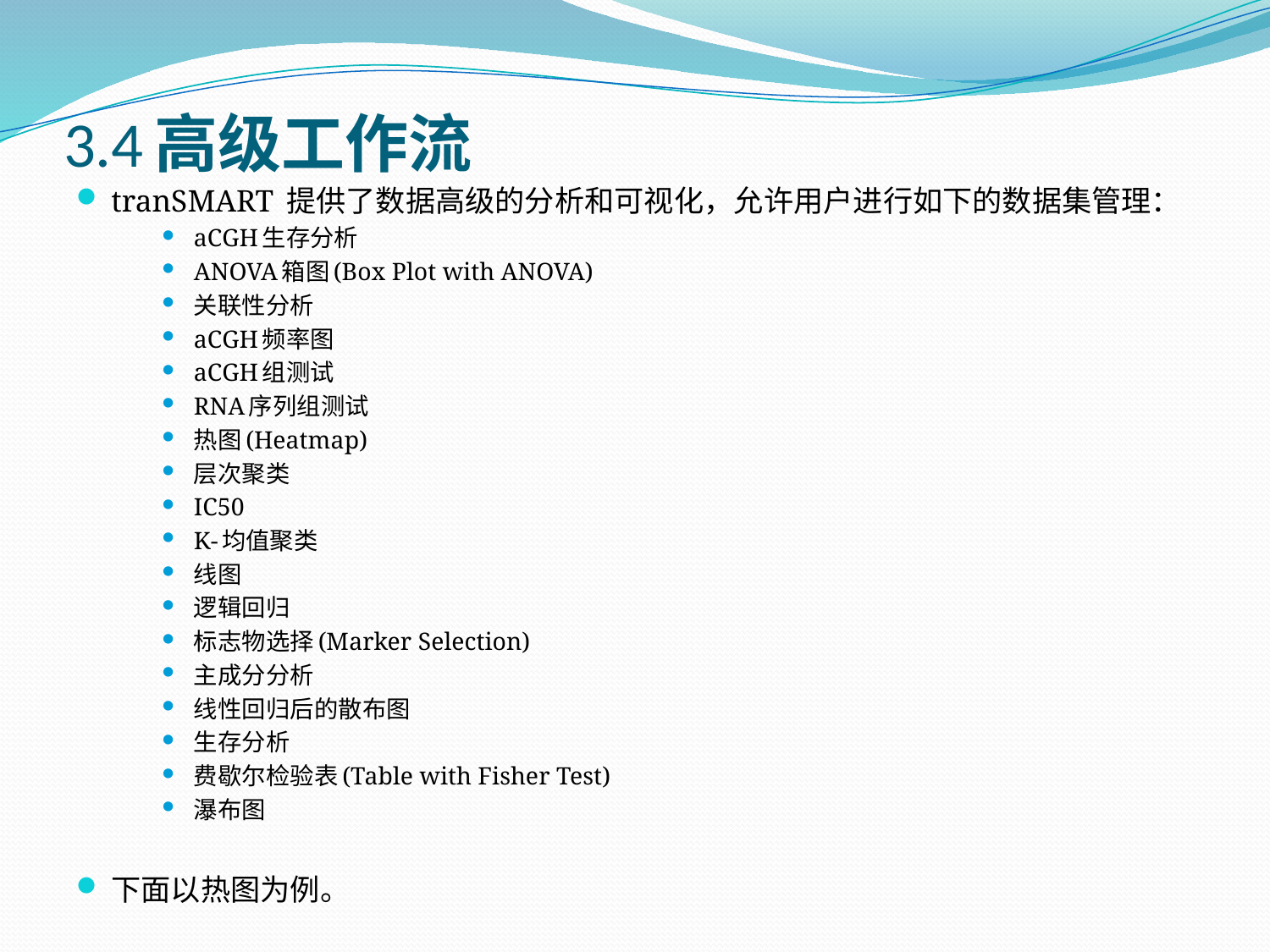

# 3.4高级工作流
tranSMART 提供了数据高级的分析和可视化，允许用户进行如下的数据集管理：
aCGH生存分析
ANOVA箱图(Box Plot with ANOVA)
关联性分析
aCGH频率图
aCGH组测试
RNA序列组测试
热图(Heatmap)
层次聚类
IC50
K-均值聚类
线图
逻辑回归
标志物选择(Marker Selection)
主成分分析
线性回归后的散布图
生存分析
费歇尔检验表(Table with Fisher Test)
瀑布图

下面以热图为例。